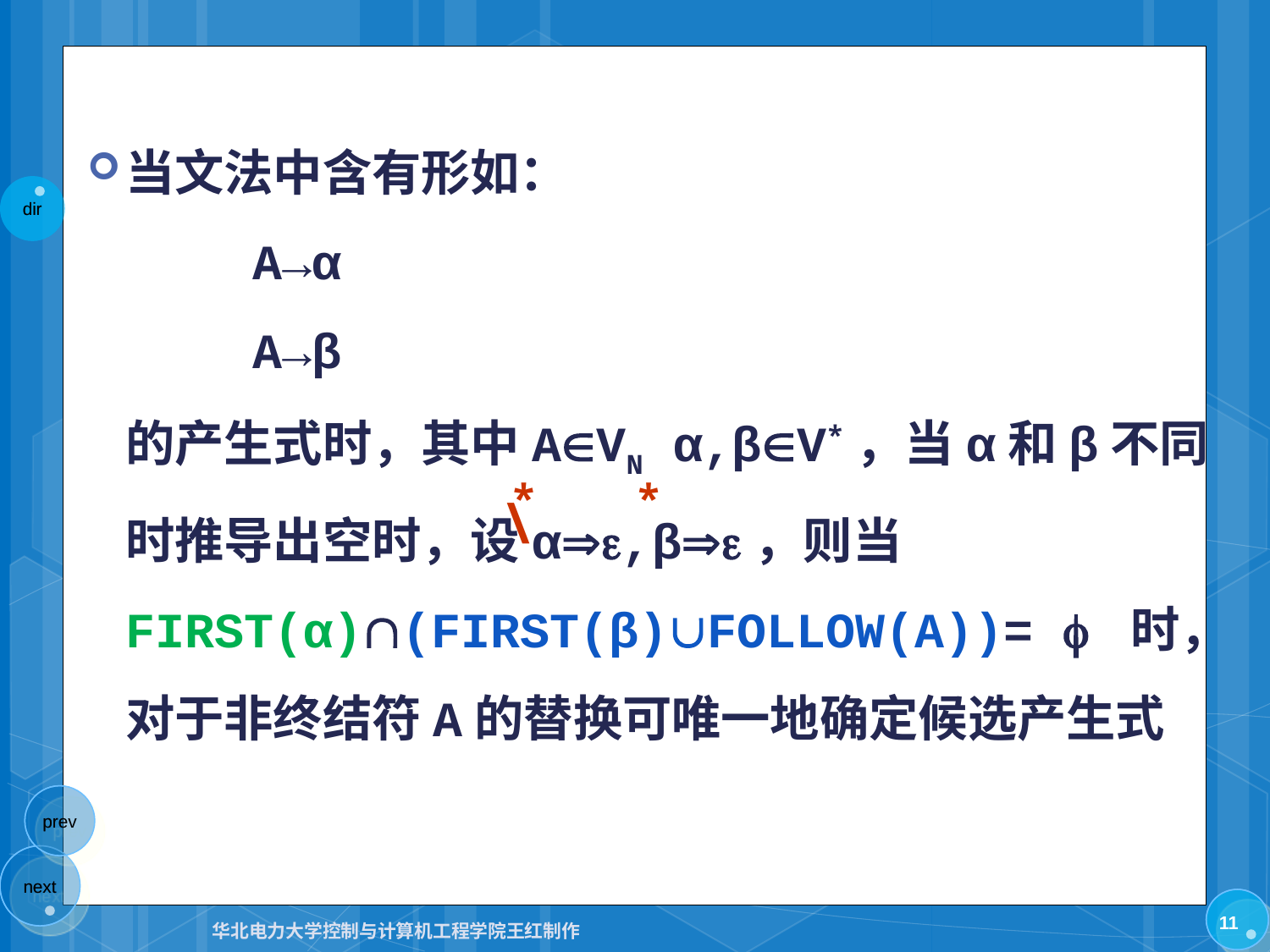

当文法中含有形如：
	A→α
	A→β
的产生式时，其中A∈VN α,β∈V*，当α和β不同时推导出空时，设α⇒ε,β⇒ε，则当
FIRST(α)∩(FIRST(β)∪FOLLOW(A))= φ 时，对于非终结符A的替换可唯一地确定候选产生式
*
\
*
11
华北电力大学控制与计算机工程学院王红制作